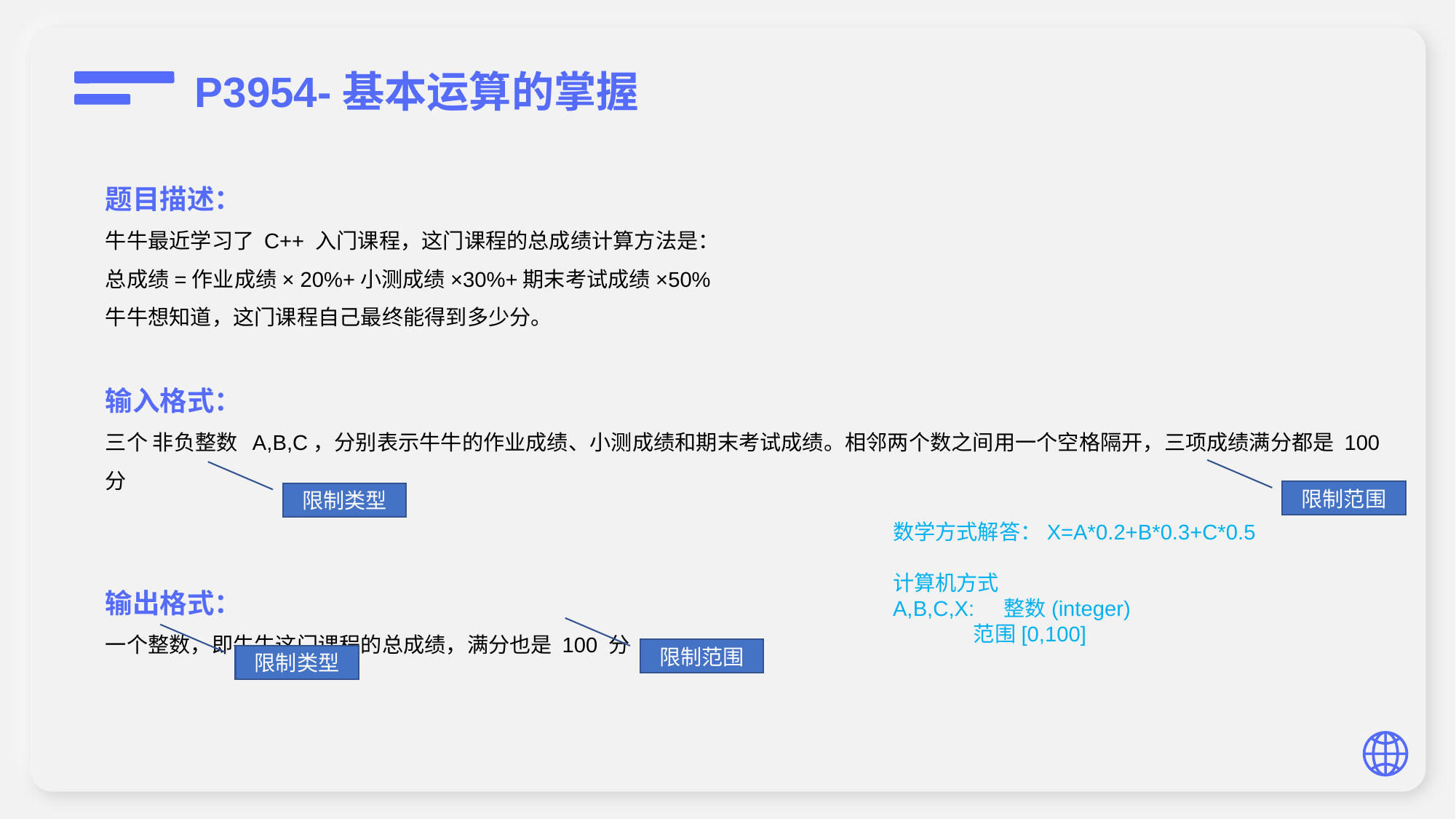

P3954-基本运算的掌握

题目描述：
牛牛最近学习了 C++ 入门课程，这门课程的总成绩计算方法是：
总成绩=作业成绩× 20%+小测成绩×30%+期末考试成绩×50%
牛牛想知道，这门课程自己最终能得到多少分。

输入格式：
三个 非负整数  A,B,C，分别表示牛牛的作业成绩、小测成绩和期末考试成绩。相邻两个数之间用一个空格隔开，三项成绩满分都是 100 分

输出格式：
一个整数，即牛牛这门课程的总成绩，满分也是 100 分
限制范围
限制类型
数学方式解答：X=A*0.2+B*0.3+C*0.5

计算机方式
A,B,C,X:    整数(integer)
                范围[0,100]
限制范围
限制类型